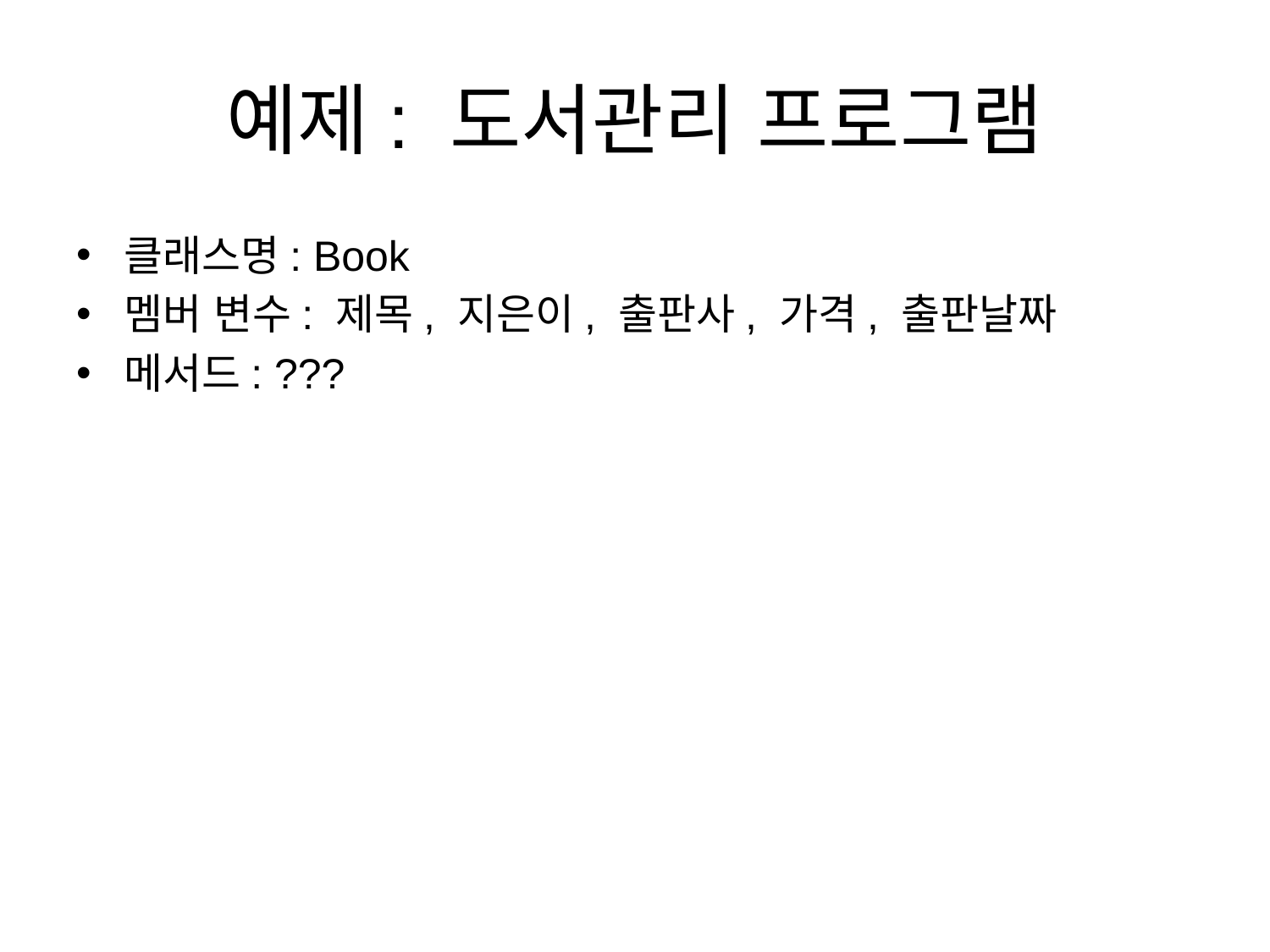

# 예제: 도서관리 프로그램
클래스명: Book
멤버 변수: 제목, 지은이, 출판사, 가격, 출판날짜
메서드: ???